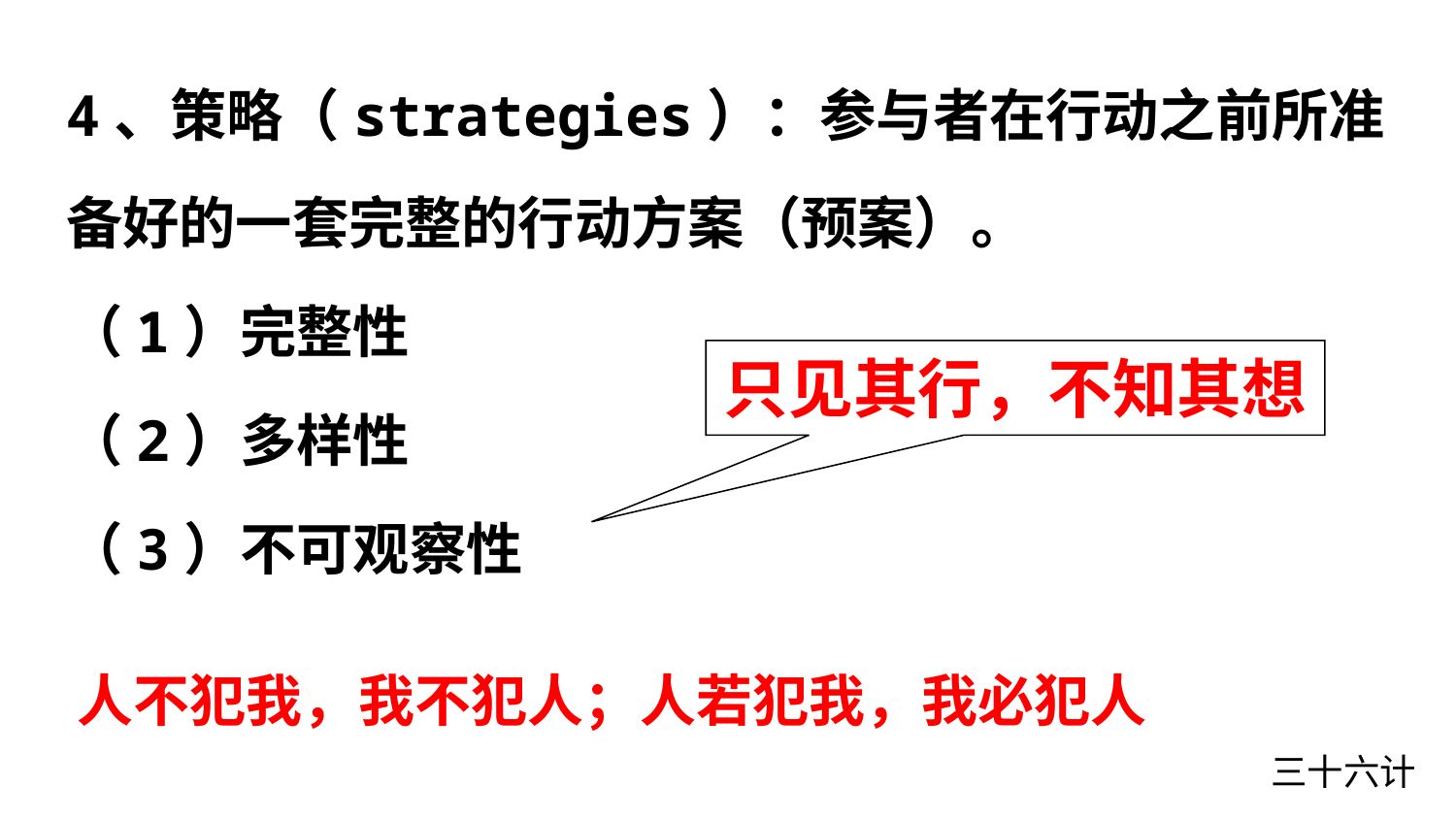

4、策略（strategies）：参与者在行动之前所准备好的一套完整的行动方案（预案）。
（1）完整性
（2）多样性
（3）不可观察性
只见其行，不知其想
人不犯我，我不犯人；人若犯我，我必犯人
三十六计